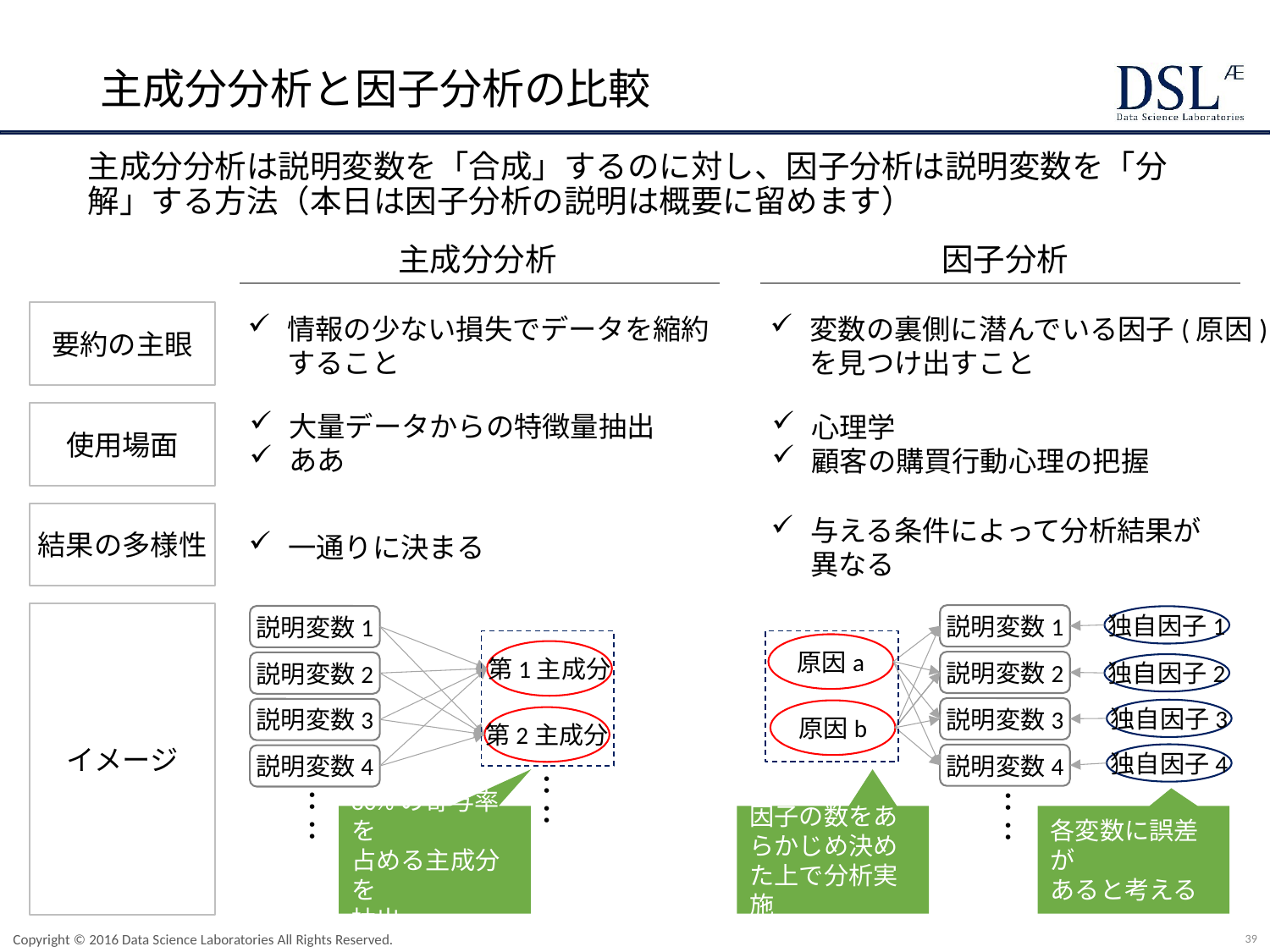

# 主成分分析と因子分析の比較
主成分分析は説明変数を「合成」するのに対し、因子分析は説明変数を「分解」する方法（本日は因子分析の説明は概要に留めます）
因子分析
主成分分析
情報の少ない損失でデータを縮約
すること
変数の裏側に潜んでいる因子(原因)
を見つけ出すこと
要約の主眼
大量データからの特徴量抽出
ああ
心理学
顧客の購買行動心理の把握
使用場面
一通りに決まる
与える条件によって分析結果が
異なる
結果の多様性
イメージ
説明変数1
説明変数1
独自因子1

原因a
第1主成分
説明変数2
説明変数2
独自因子2
説明変数3
説明変数3
独自因子3
原因b
第2主成分
独自因子4
説明変数4
説明変数4
：
：
：
：
：
：
80%の寄与率を
占める主成分を
抽出
因子の数をあらかじめ決めた上で分析実施
各変数に誤差が
あると考える
39
Copyright © 2016 Data Science Laboratories All Rights Reserved.